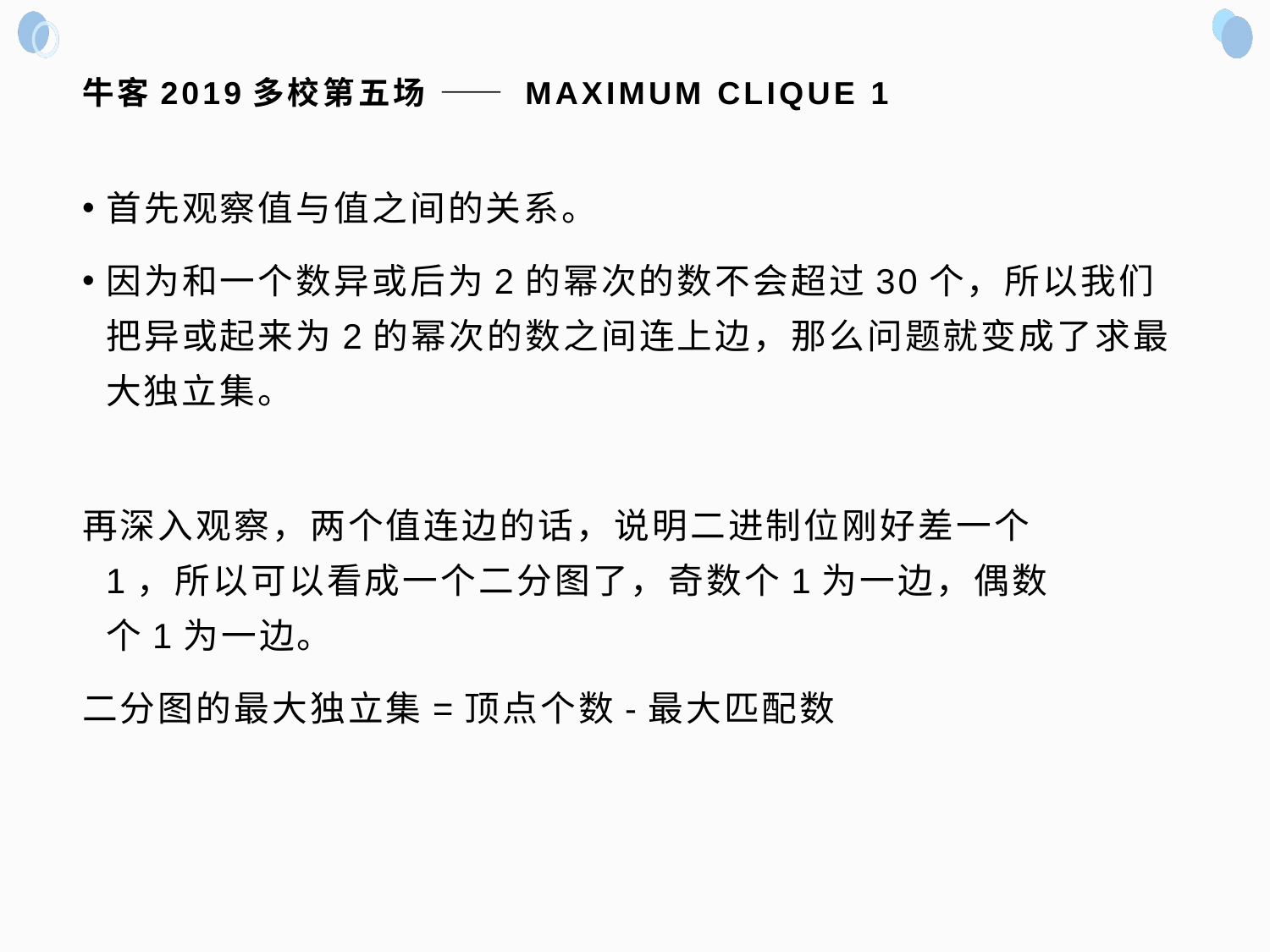

# 牛客2019多校第五场 —— MAXIMUM CLIQUE 1
首先观察值与值之间的关系。
因为和一个数异或后为2的幂次的数不会超过30个，所以我们把异或起来为2的幂次的数之间连上边，那么问题就变成了求最大独立集。

再深入观察，两个值连边的话，说明二进制位刚好差一个1，所以可以看成一个二分图了，奇数个1为一边，偶数个1为一边。
二分图的最大独立集=顶点个数-最大匹配数